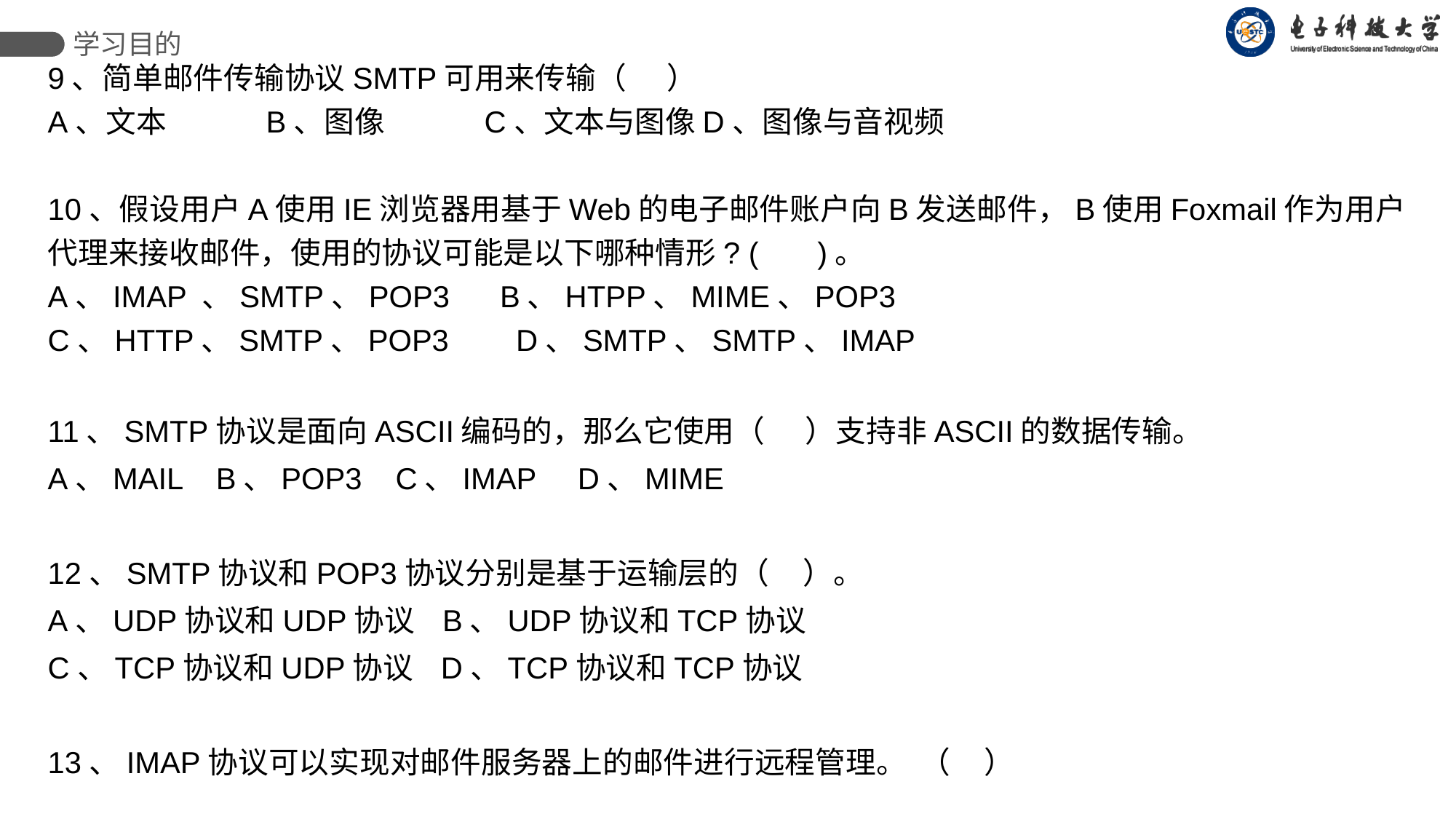

学习目的
9、简单邮件传输协议SMTP可用来传输（      ）
A、文本	B、图像	C、文本与图像	D、图像与音视频

10、假设用户A使用IE浏览器用基于Web的电子邮件账户向B发送邮件，B使用Foxmail作为用户代理来接收邮件，使用的协议可能是以下哪种情形? (       )。
A、IMAP 、SMTP、POP3      B、HTPP、MIME、POP3
C、HTTP、SMTP、POP3        D、SMTP、SMTP、IMAP

11、SMTP协议是面向ASCII编码的，那么它使用（      ）支持非ASCII的数据传输。
A、MAIL    B、POP3    C、IMAP     D、MIME

12、SMTP协议和POP3协议分别是基于运输层的（     ）。
A、UDP协议和UDP协议   B、UDP协议和TCP协议
C、TCP协议和UDP协议   D、TCP协议和TCP协议

13、IMAP协议可以实现对邮件服务器上的邮件进行远程管理。  （     ）